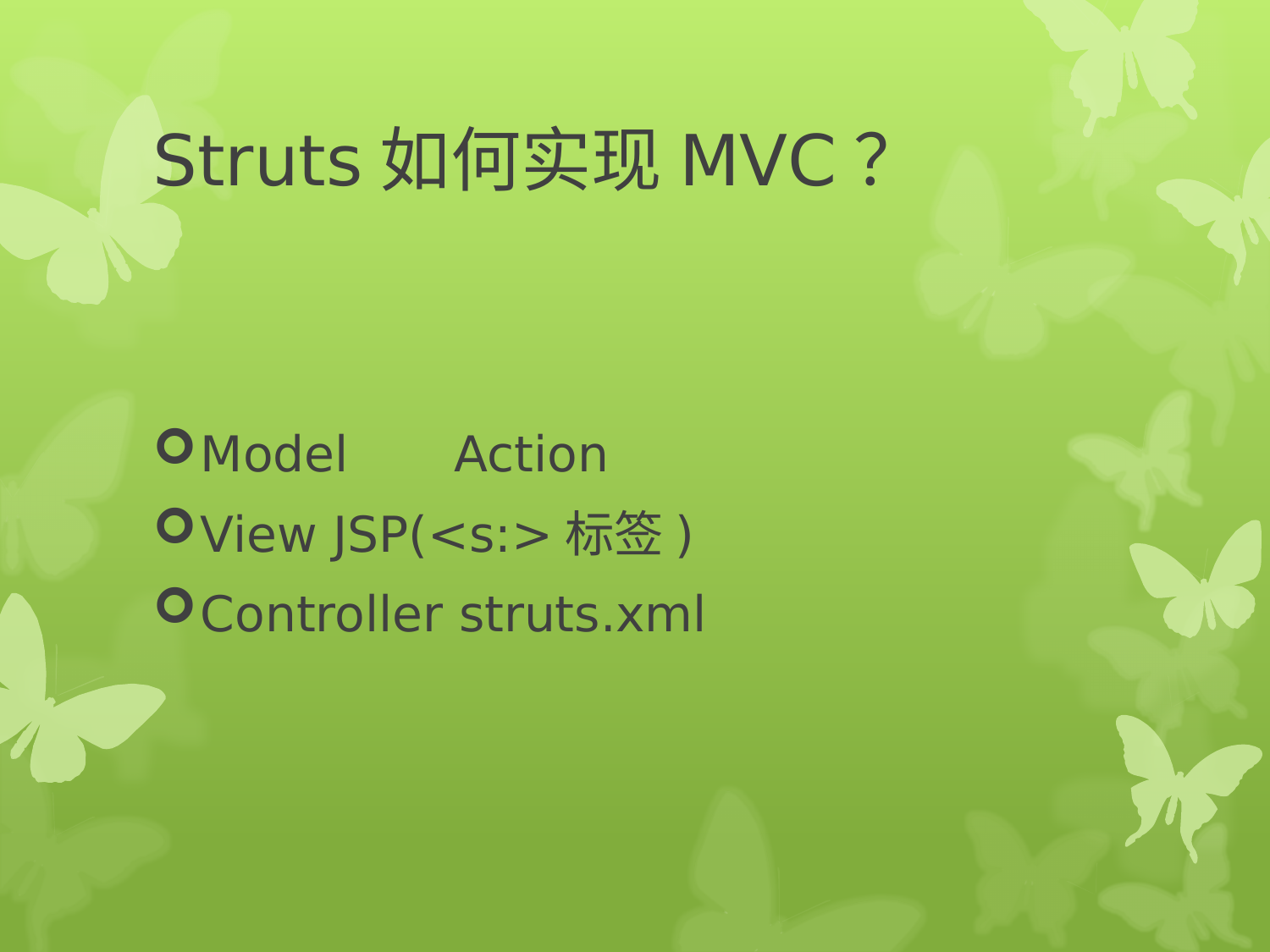

# Struts如何实现MVC？
Model	Action
View JSP(<s:>标签)
Controller struts.xml